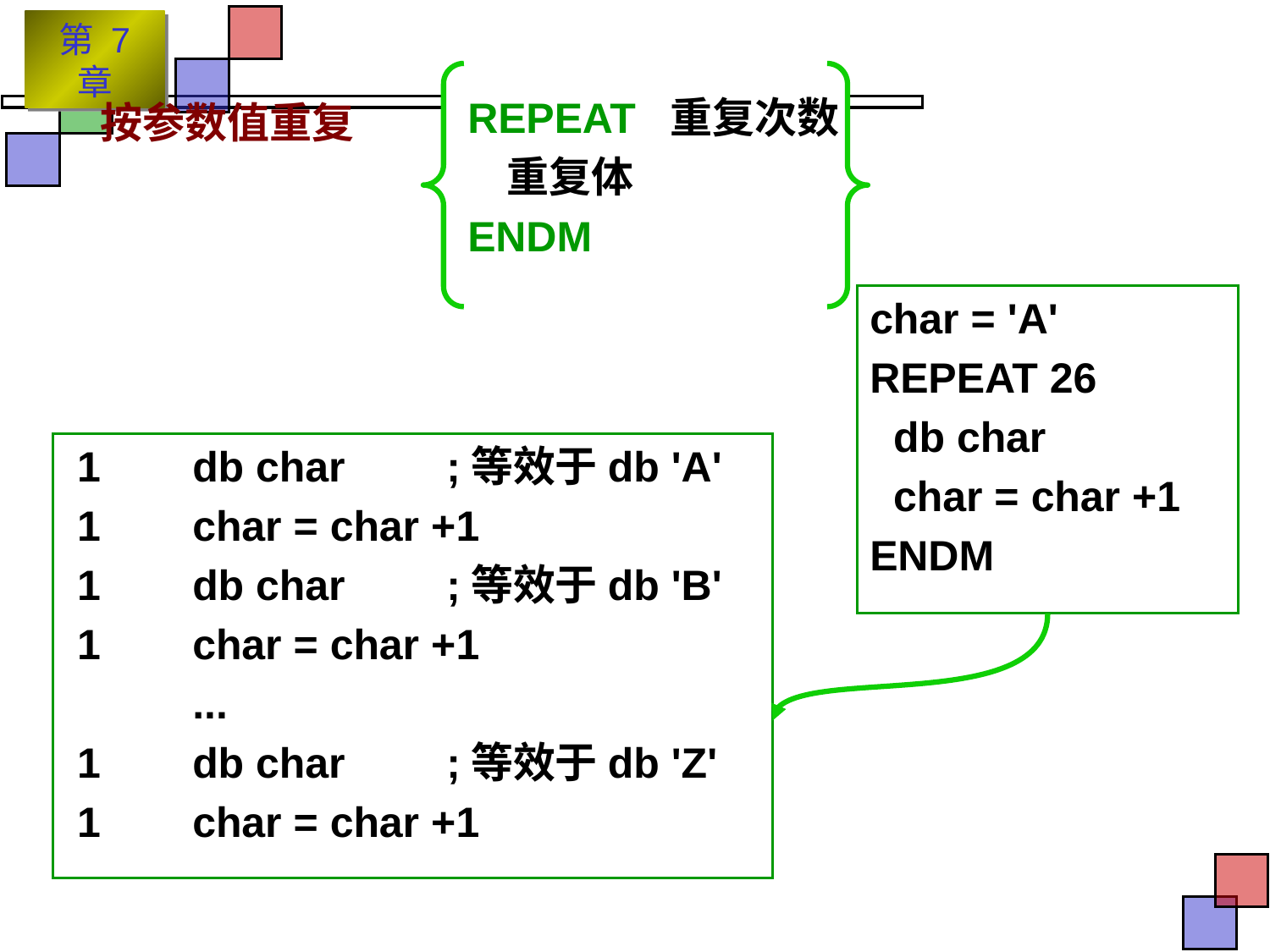

按参数值重复
REPEAT  重复次数
   重复体
ENDM
char = 'A'
REPEAT 26
  db char
  char = char +1
ENDM
 1	db char	;等效于db 'A'
 1	char = char +1
 1	db char	;等效于db 'B'
 1	char = char +1
	...
 1	db char	;等效于db 'Z'
 1	char = char +1